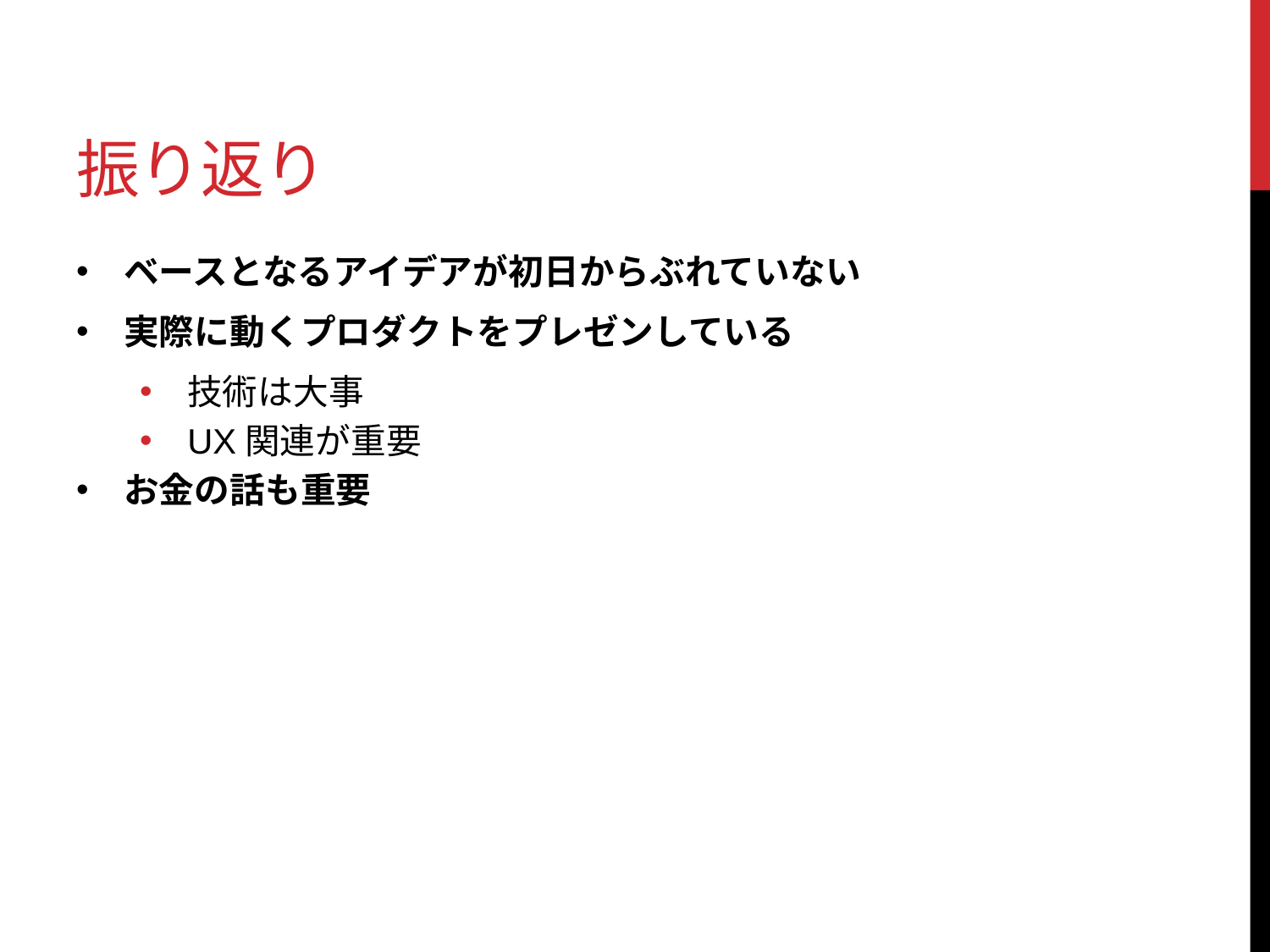

# 振り返り
ベースとなるアイデアが初日からぶれていない
実際に動くプロダクトをプレゼンしている
技術は大事
UX関連が重要
お金の話も重要